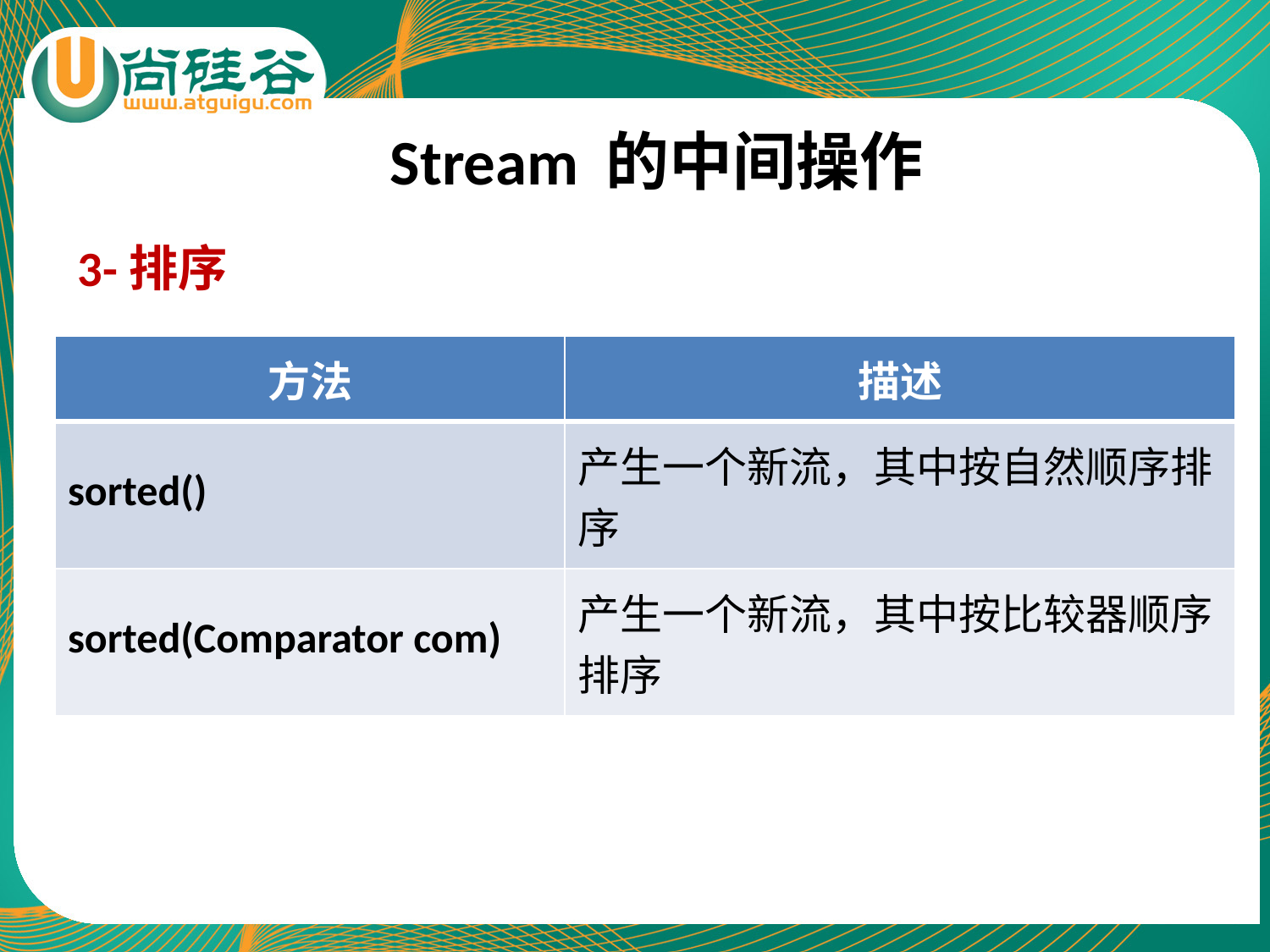

# Stream 的中间操作
3-排序
| 方法 | 描述 |
| --- | --- |
| sorted() | 产生一个新流，其中按自然顺序排序 |
| sorted(Comparator com) | 产生一个新流，其中按比较器顺序排序 |